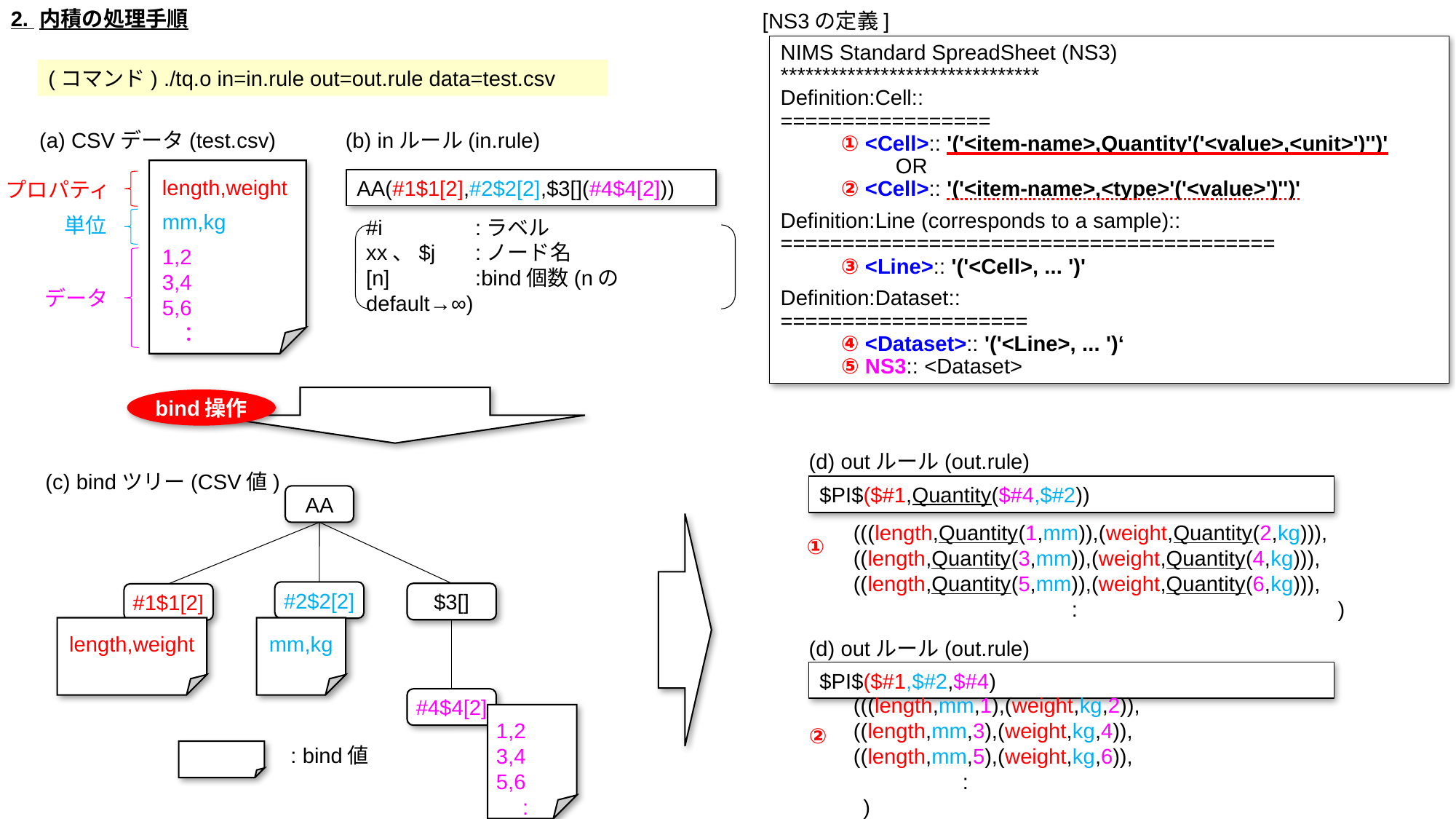

2. 内積の処理手順
[NS3の定義]
NIMS Standard SpreadSheet (NS3)
*******************************
Definition:Cell::
=================
 ① <Cell>:: '('<item-name>,Quantity'('<value>,<unit>')'')'
 OR
 ② <Cell>:: '('<item-name>,<type>'('<value>')'')'
Definition:Line (corresponds to a sample)::
========================================
 ③ <Line>:: '('<Cell>, ... ')'
Definition:Dataset::
====================
 ④ <Dataset>:: '('<Line>, ... ')‘
 ⑤ NS3:: <Dataset>
(コマンド) ./tq.o in=in.rule out=out.rule data=test.csv
(b) inルール(in.rule)
(a) CSVデータ(test.csv)

length,weight
mm,kg
1,2
3,4
5,6
　：
AA(#1$1[2],#2$2[2],$3[](#4$4[2]))
プロパティ

単位

#i	:ラベル
xx、$j	:ノード名
[n]	:bind個数(nのdefault→∞)

データ

bind操作
(d) outルール(out.rule)
(c) bindツリー(CSV値)
$PI$($#1,Quantity($#4,$#2))
AA
(((length,Quantity(1,mm)),(weight,Quantity(2,kg))),
((length,Quantity(3,mm)),(weight,Quantity(4,kg))),
((length,Quantity(5,mm)),(weight,Quantity(6,kg))),
		:		　　)
①
#2$2[2]
$3[]
#1$1[2]

length,weight

mm,kg

(d) outルール(out.rule)
$PI$($#1,$#2,$#4)
#4$4[2]
(((length,mm,1),(weight,kg,2)),
((length,mm,3),(weight,kg,4)),
((length,mm,5),(weight,kg,6)),
	:	     　　 )
1,2
3,4
5,6
　:

②
: bind値